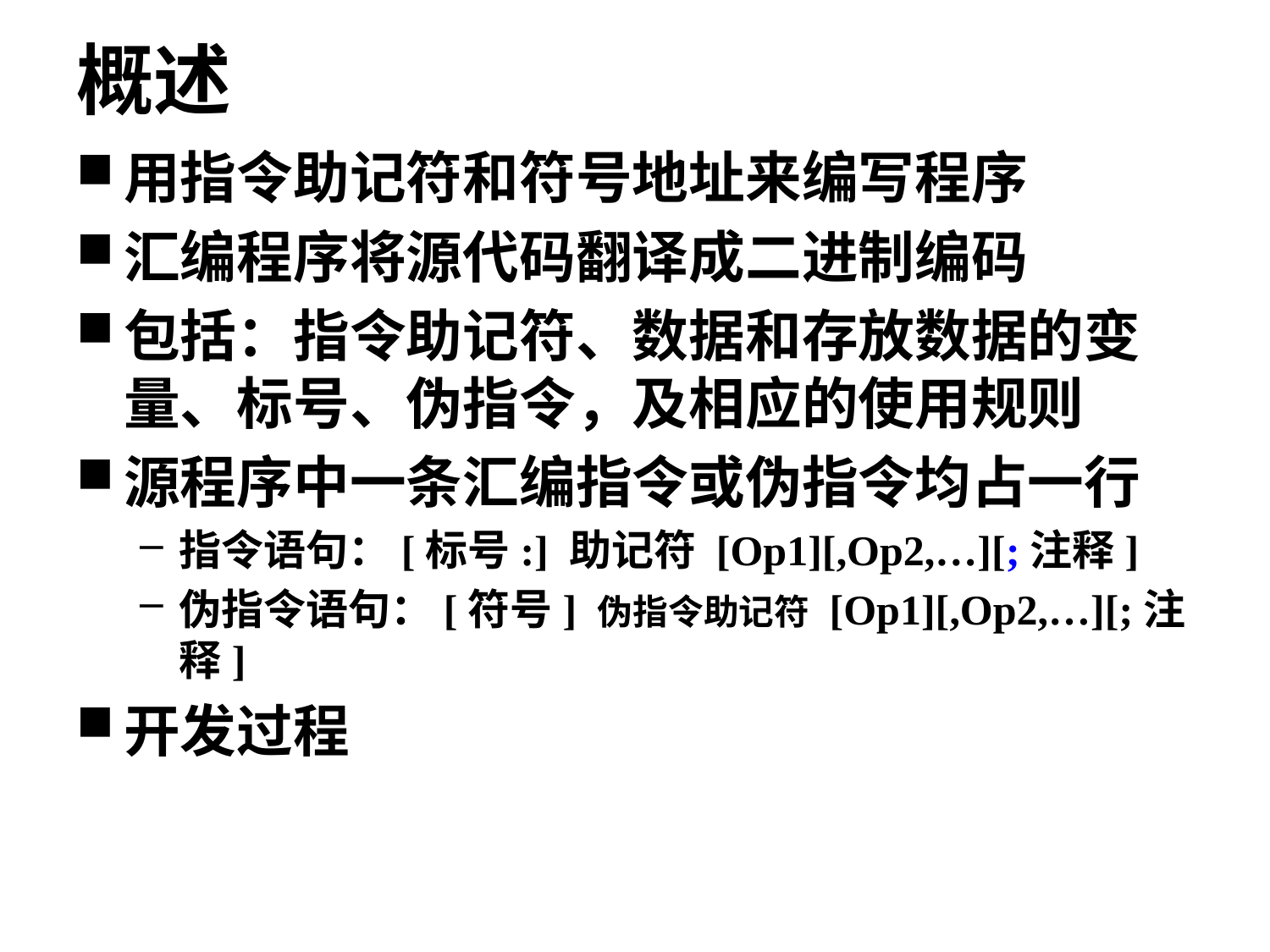

# 概述
用指令助记符和符号地址来编写程序
汇编程序将源代码翻译成二进制编码
包括：指令助记符、数据和存放数据的变量、标号、伪指令，及相应的使用规则
源程序中一条汇编指令或伪指令均占一行
指令语句：[标号:] 助记符 [Op1][,Op2,…][;注释]
伪指令语句：[符号] 伪指令助记符 [Op1][,Op2,…][;注释]
开发过程